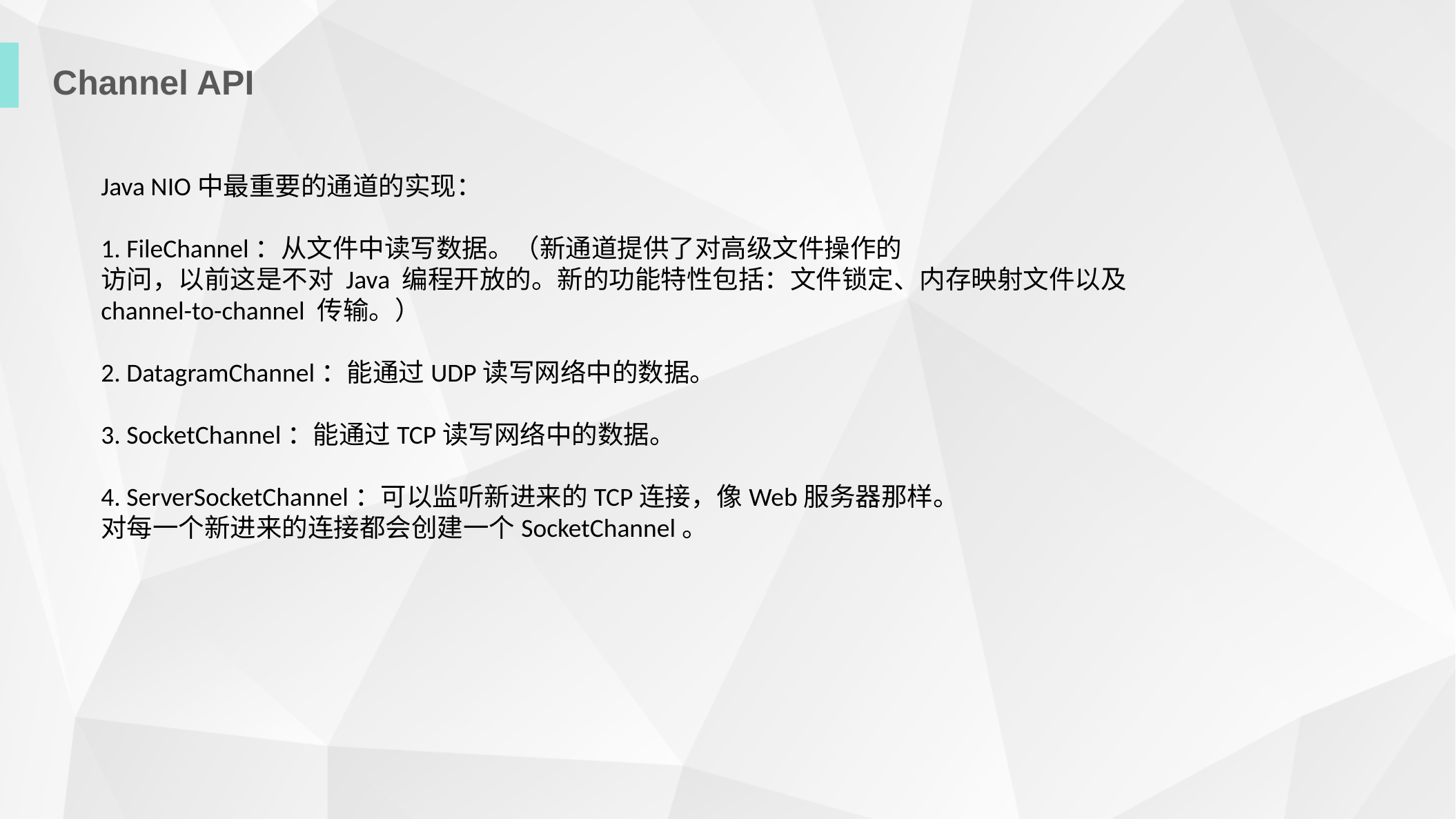

Channel API
Java NIO中最重要的通道的实现： 
1. FileChannel：从文件中读写数据。（新通道提供了对高级文件操作的
访问，以前这是不对 Java 编程开放的。新的功能特性包括：文件锁定、内存映射文件以及
channel-to-channel 传输。）

2. DatagramChannel：能通过UDP读写网络中的数据。

3. SocketChannel：能通过TCP读写网络中的数据。

4. ServerSocketChannel：可以监听新进来的TCP连接，像Web服务器那样。
对每一个新进来的连接都会创建一个SocketChannel。